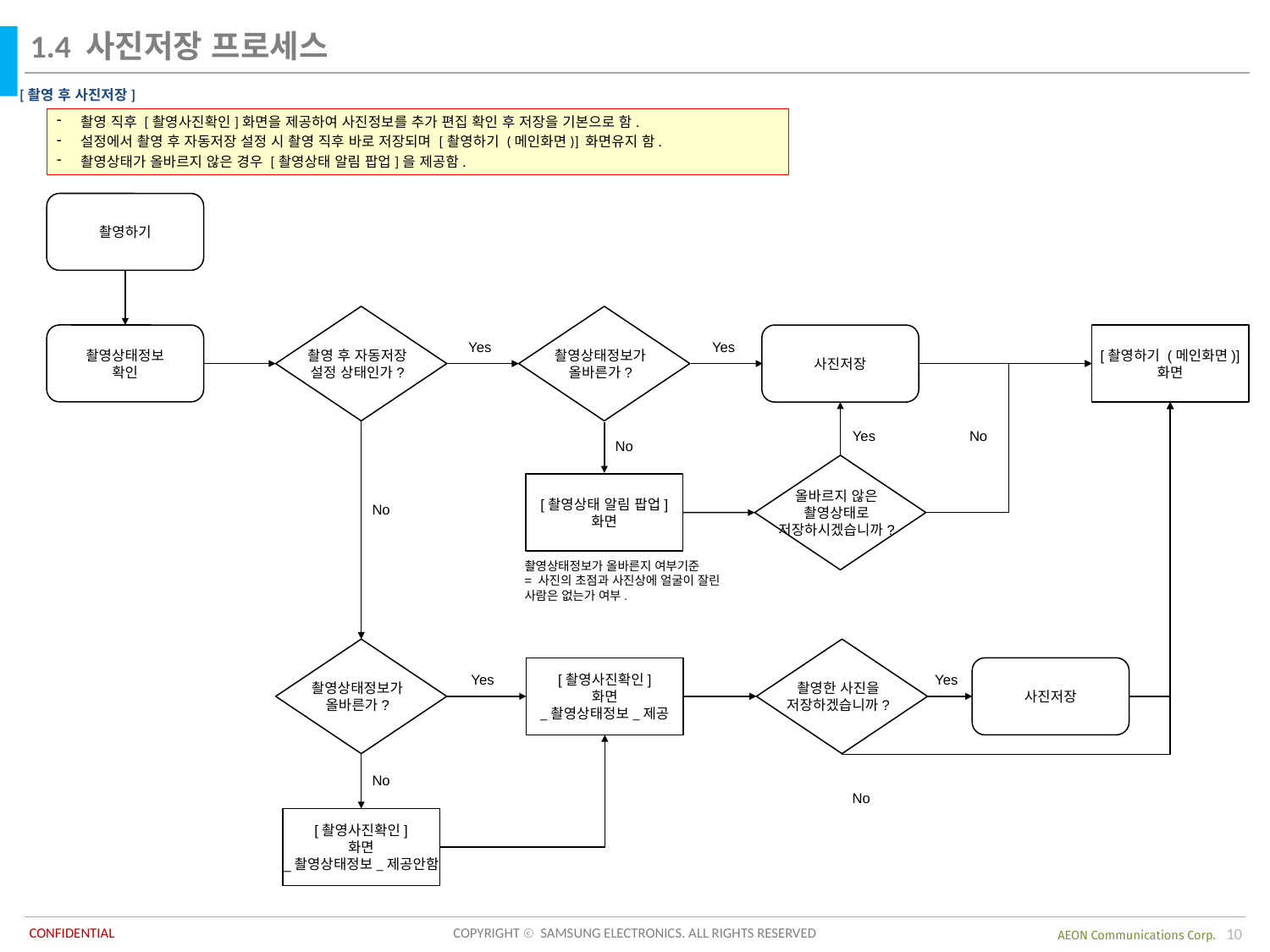

1.4 사진저장 프로세스
[촬영 후 사진저장]
촬영 직후 [촬영사진확인]화면을 제공하여 사진정보를 추가 편집 확인 후 저장을 기본으로 함.
설정에서 촬영 후 자동저장 설정 시 촬영 직후 바로 저장되며 [촬영하기 (메인화면)] 화면유지 함.
촬영상태가 올바르지 않은 경우 [촬영상태 알림 팝업]을 제공함.
촬영하기
촬영 후 자동저장
설정 상태인가?
촬영상태정보가
올바른가?
촬영상태정보
확인
사진저장
[촬영하기 (메인화면)]
화면
Yes
Yes
Yes
No
No
올바르지 않은
촬영상태로
저장하시겠습니까?
[촬영상태 알림 팝업]
화면
No
촬영상태정보가 올바른지 여부기준
= 사진의 초점과 사진상에 얼굴이 잘린 사람은 없는가 여부.
촬영상태정보가
올바른가?
촬영한 사진을
저장하겠습니까?
[촬영사진확인]
화면
_촬영상태정보_제공
사진저장
Yes
Yes
No
No
[촬영사진확인]
화면
_촬영상태정보_제공안함
10